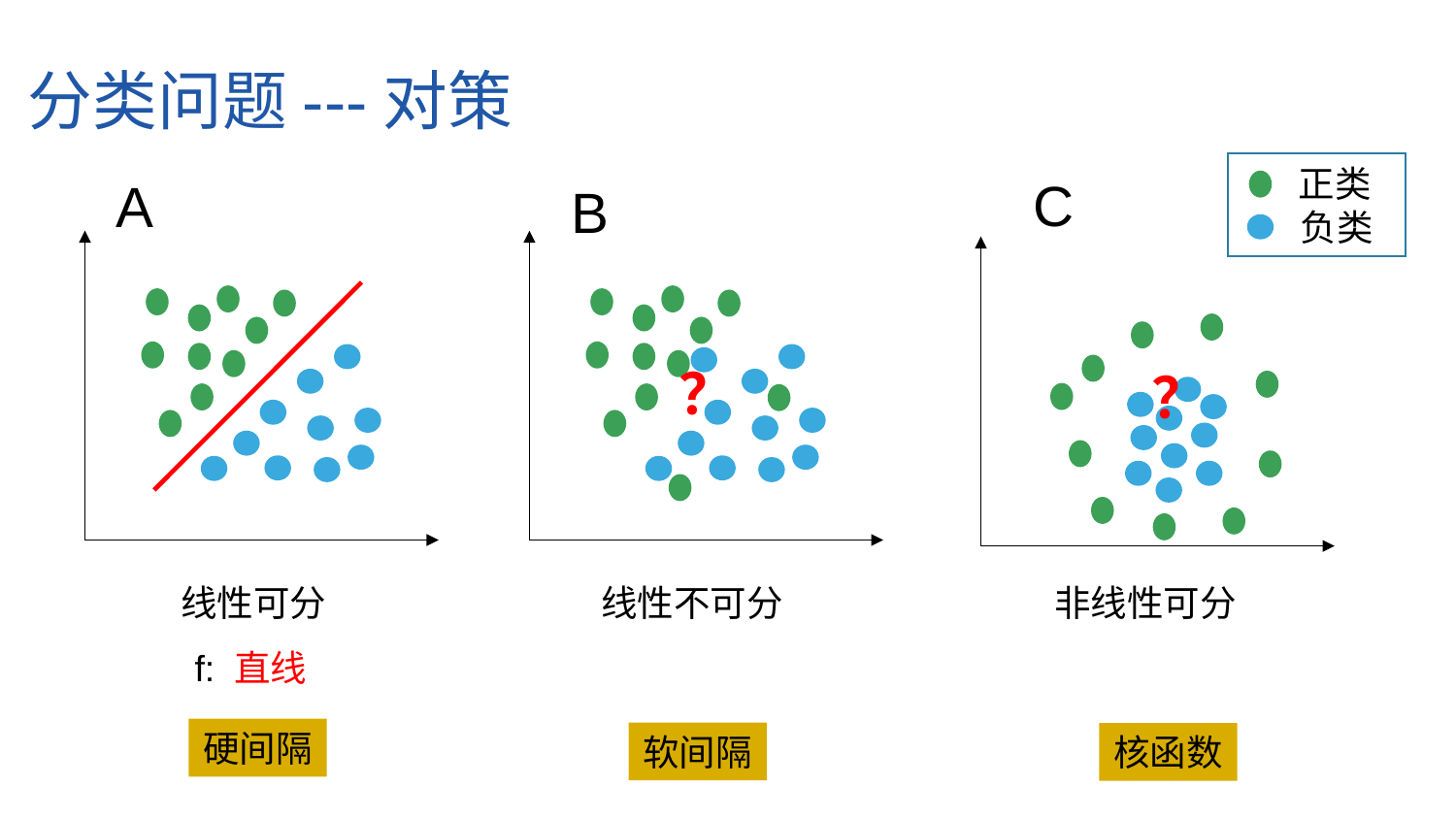

分类问题---对策

正类

负类

C
A
B

？

？

非线性可分
线性不可分
线性可分
f: 直线
硬间隔
软间隔
核函数